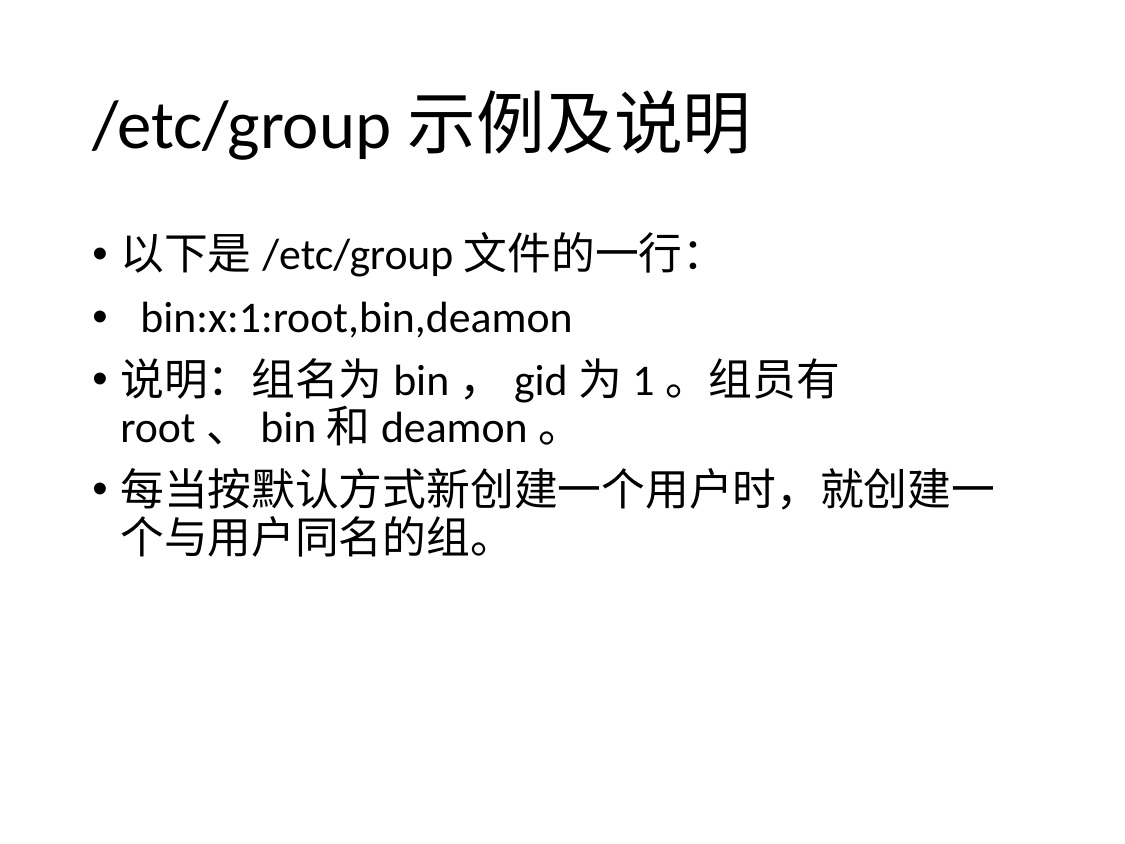

# /etc/group示例及说明
以下是/etc/group文件的一行：
  bin:x:1:root,bin,deamon
说明：组名为bin，gid为1。组员有root、bin和deamon。
每当按默认方式新创建一个用户时，就创建一个与用户同名的组。